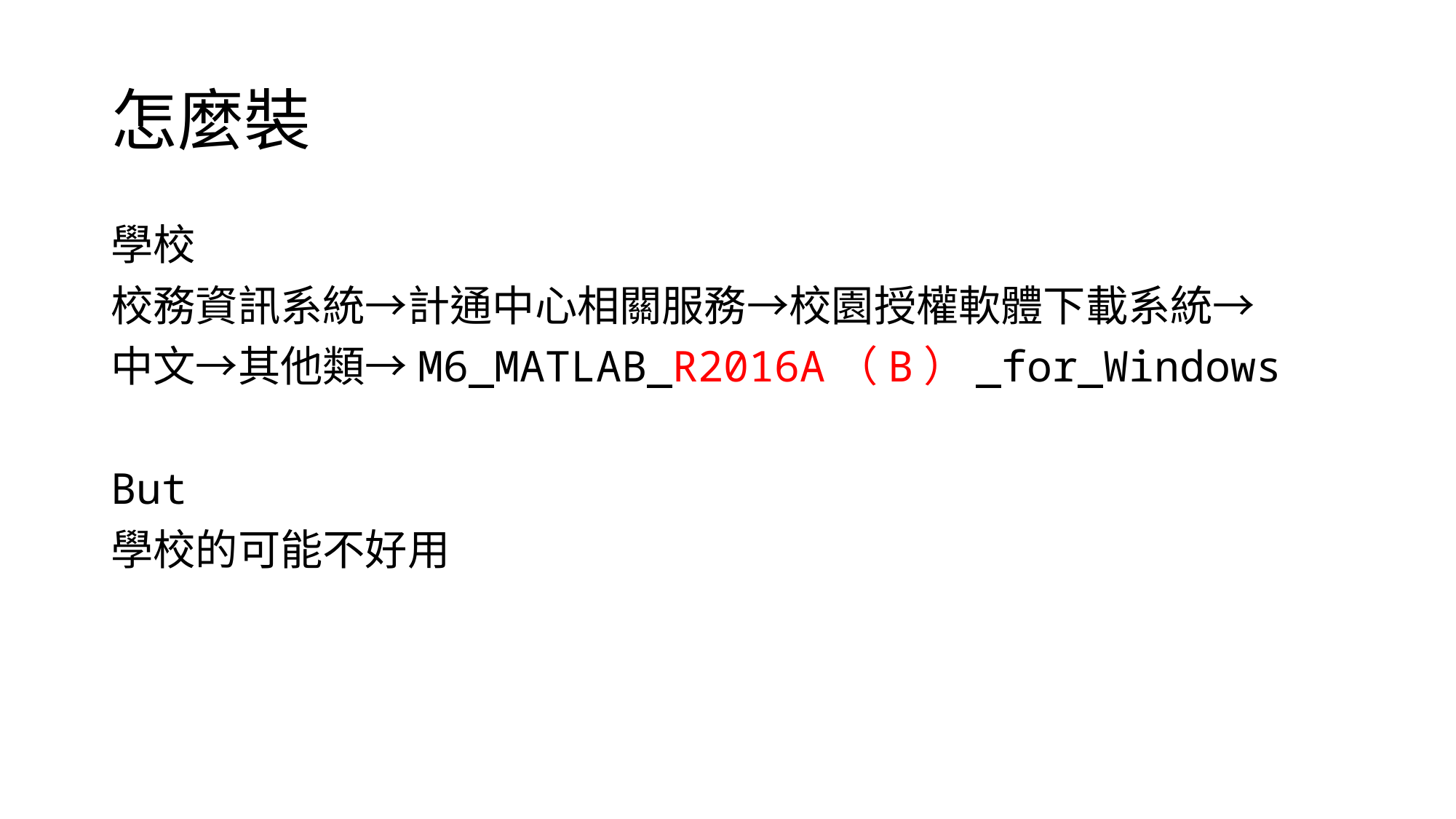

# 怎麼裝
學校
校務資訊系統→計通中心相關服務→校園授權軟體下載系統→
中文→其他類→M6_MATLAB_R2016A（B）_for_Windows

But
學校的可能不好用